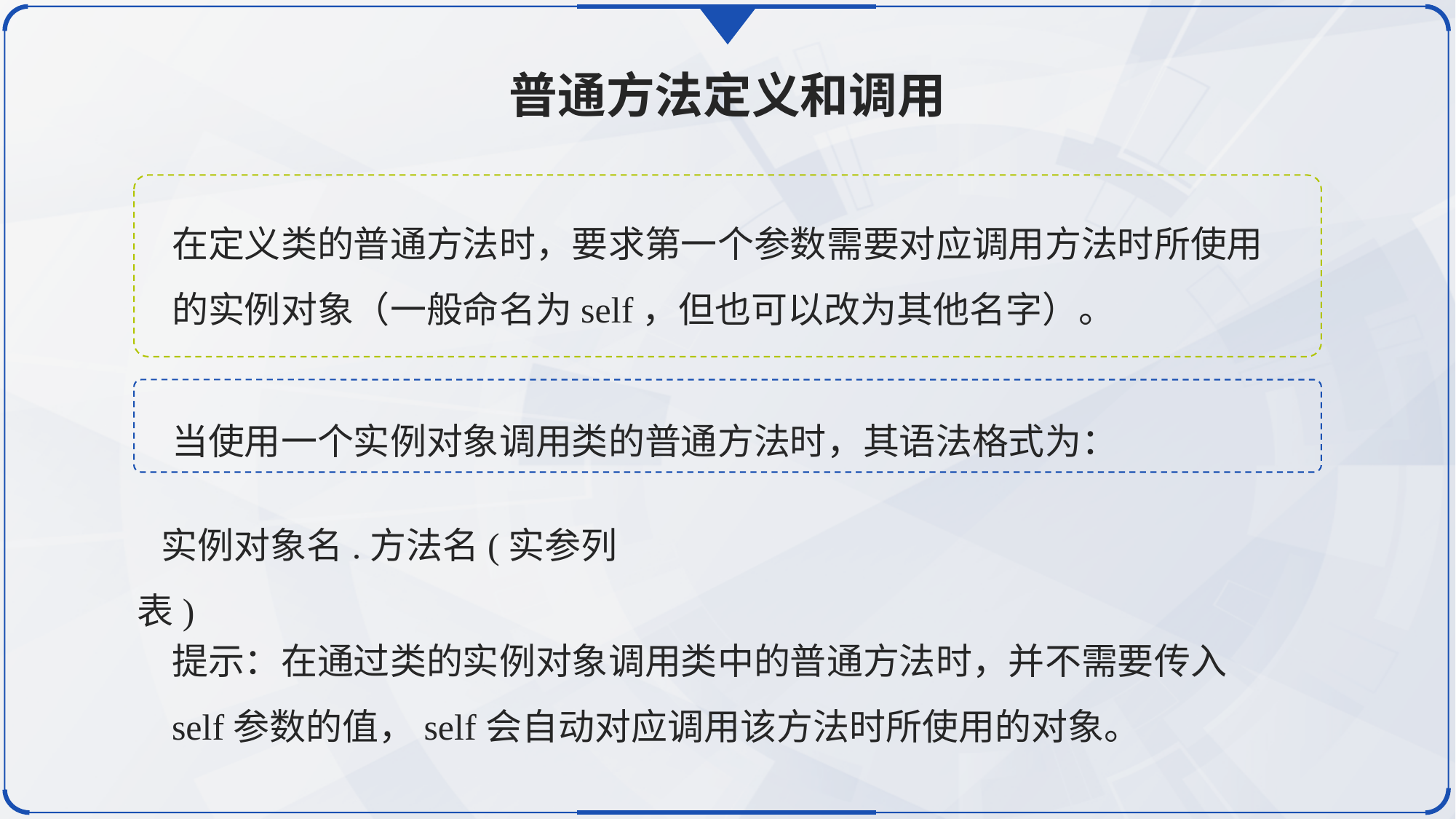

普通方法定义和调用

在定义类的普通方法时，要求第一个参数需要对应调用方法时所使用的实例对象（一般命名为self，但也可以改为其他名字）。

当使用一个实例对象调用类的普通方法时，其语法格式为：
实例对象名.方法名(实参列表)
提示：在通过类的实例对象调用类中的普通方法时，并不需要传入self参数的值，self会自动对应调用该方法时所使用的对象。